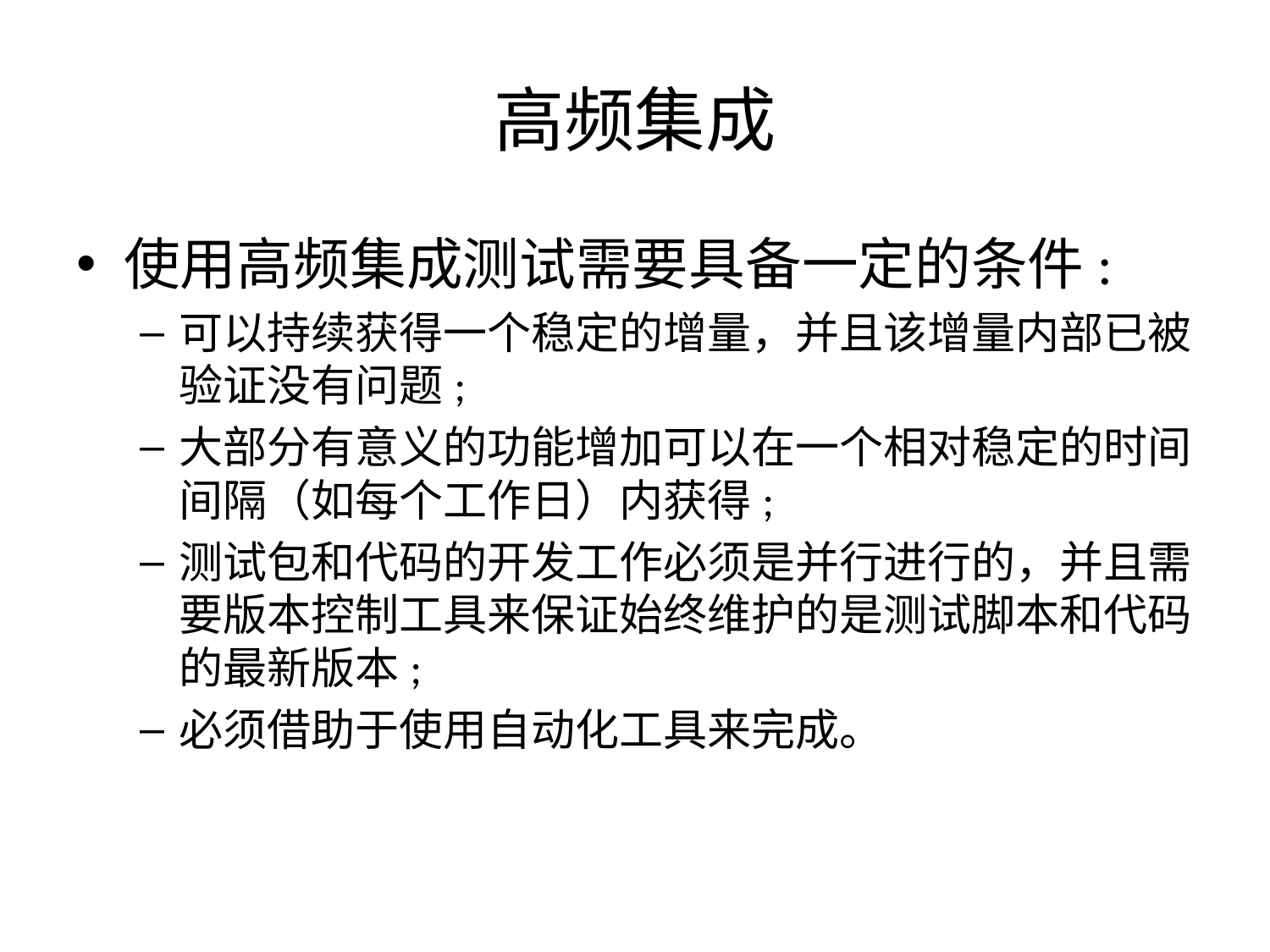

# 高频集成
使用高频集成测试需要具备一定的条件:
可以持续获得一个稳定的增量，并且该增量内部已被验证没有问题;
大部分有意义的功能增加可以在一个相对稳定的时间间隔（如每个工作日）内获得;
测试包和代码的开发工作必须是并行进行的，并且需要版本控制工具来保证始终维护的是测试脚本和代码的最新版本;
必须借助于使用自动化工具来完成。

57